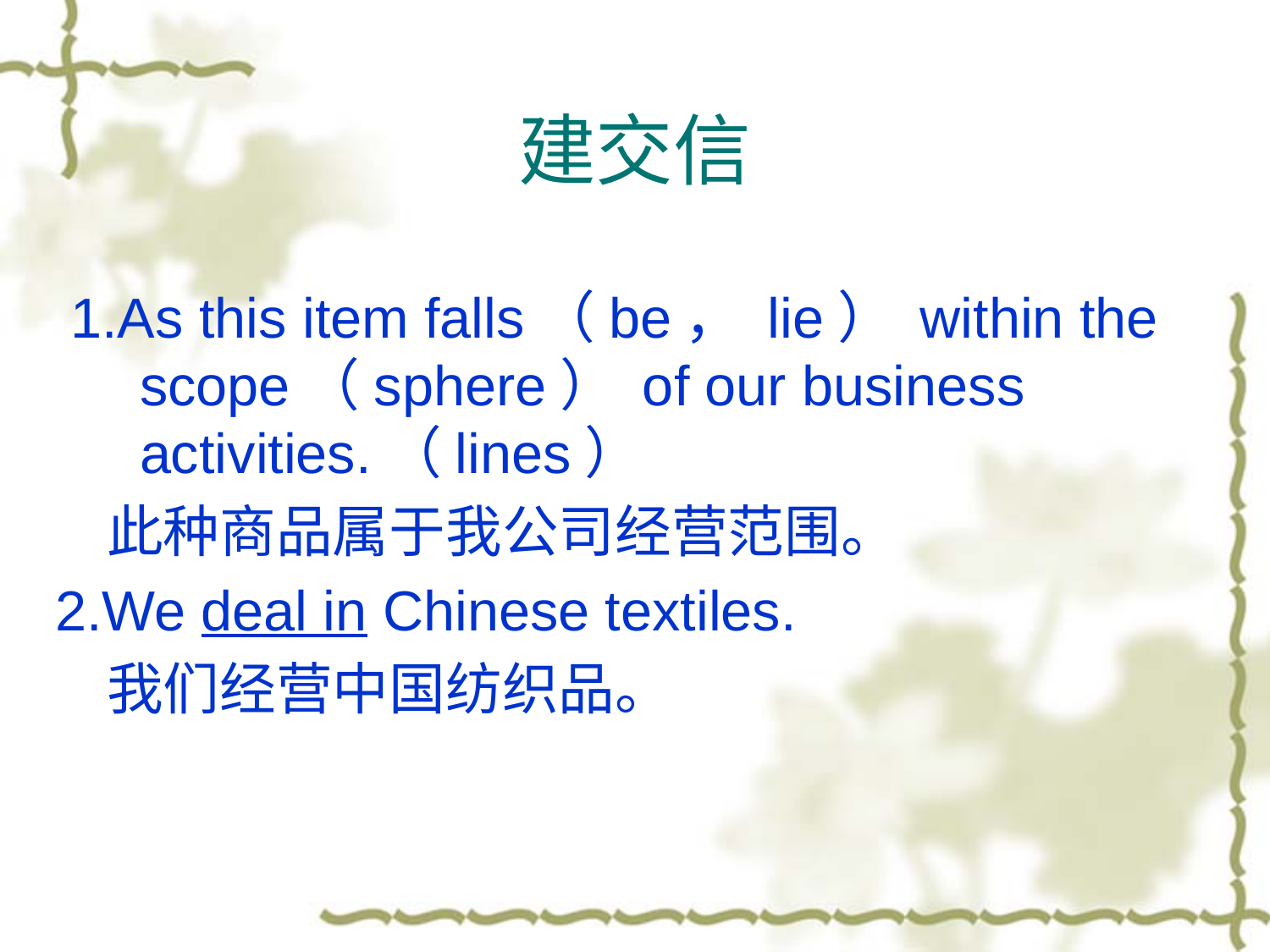

# 建交信
 1.As this item falls（be， lie） within the scope（sphere） of our business activities.（lines）
   此种商品属于我公司经营范围。
2.We deal in Chinese textiles.
   我们经营中国纺织品。